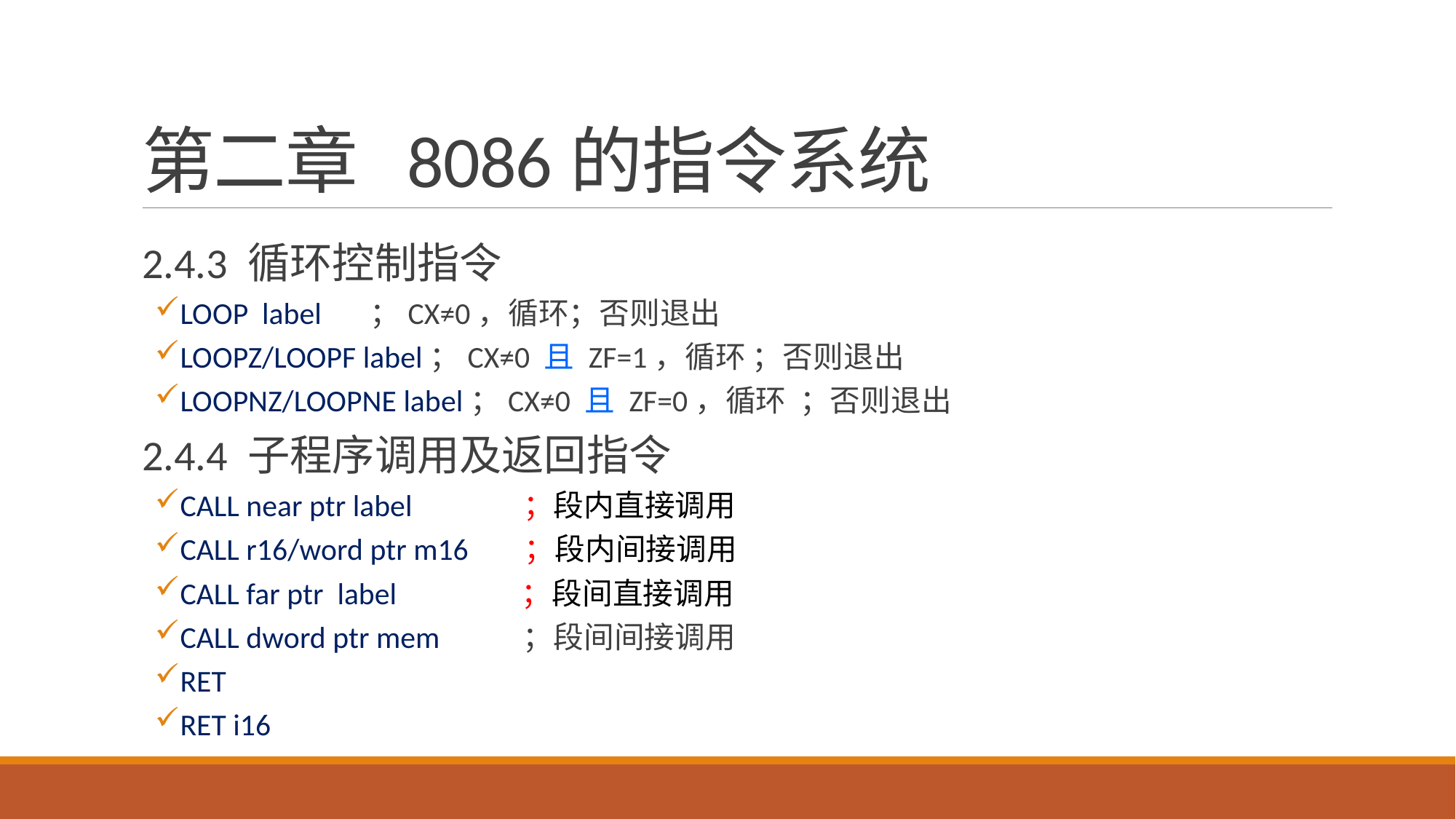

# 第二章  8086的指令系统
2.4.3 循环控制指令
LOOP  label      ；CX≠0，循环；否则退出
LOOPZ/LOOPF label；CX≠0 且 ZF=1，循环 ；否则退出
LOOPNZ/LOOPNE label；CX≠0 且 ZF=0，循环  ；否则退出
2.4.4 子程序调用及返回指令
CALL near ptr label               ；段内直接调用
CALL r16/word ptr m16       ；段内间接调用
CALL far ptr  label                 ；段间直接调用
CALL dword ptr mem           ；段间间接调用
RET
RET i16